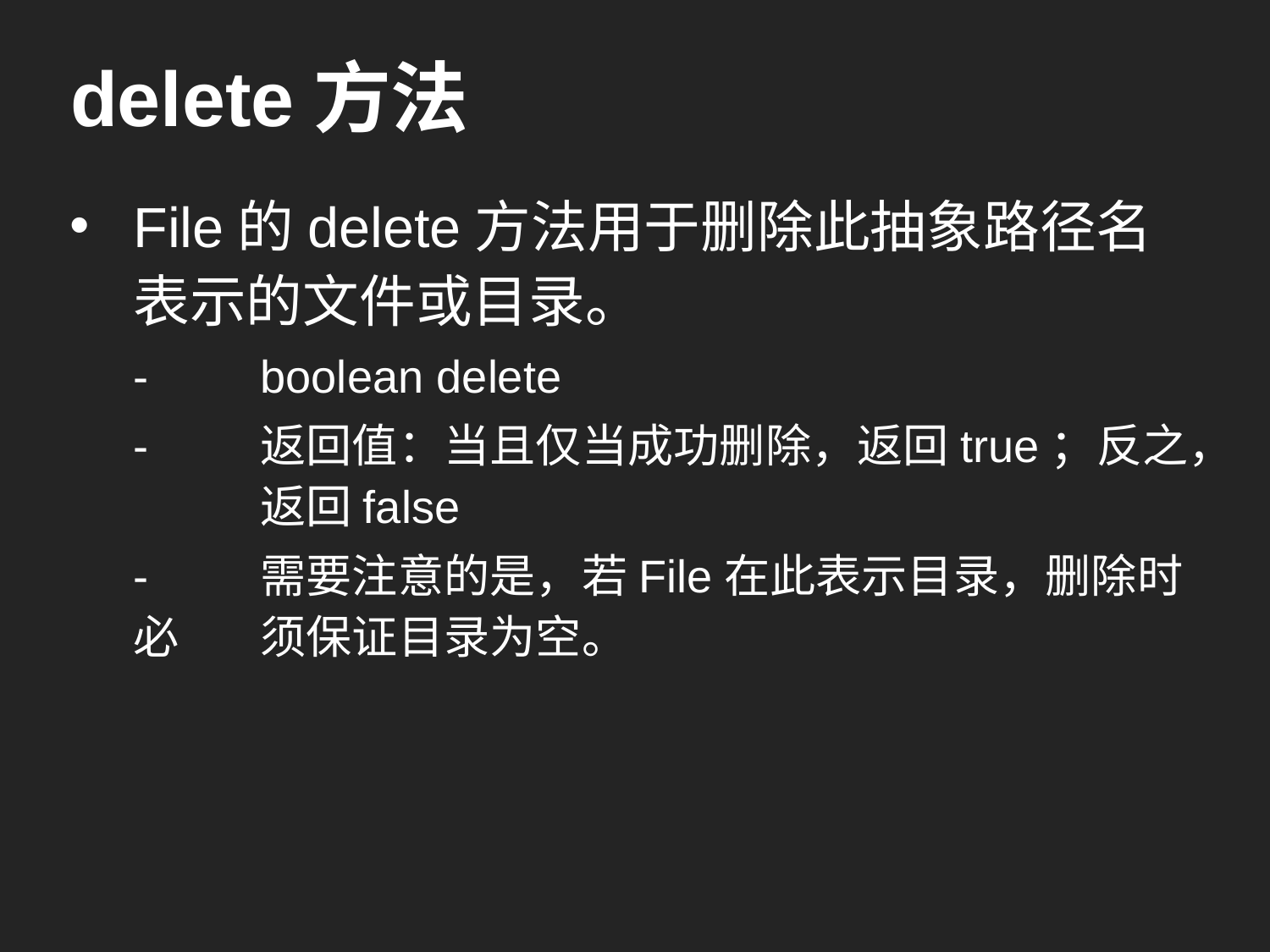

# delete方法
File的delete方法用于删除此抽象路径名表示的文件或目录。
-	boolean delete
-	返回值：当且仅当成功删除，返回true；反之，	返回false
-	需要注意的是，若File在此表示目录，删除时必	须保证目录为空。